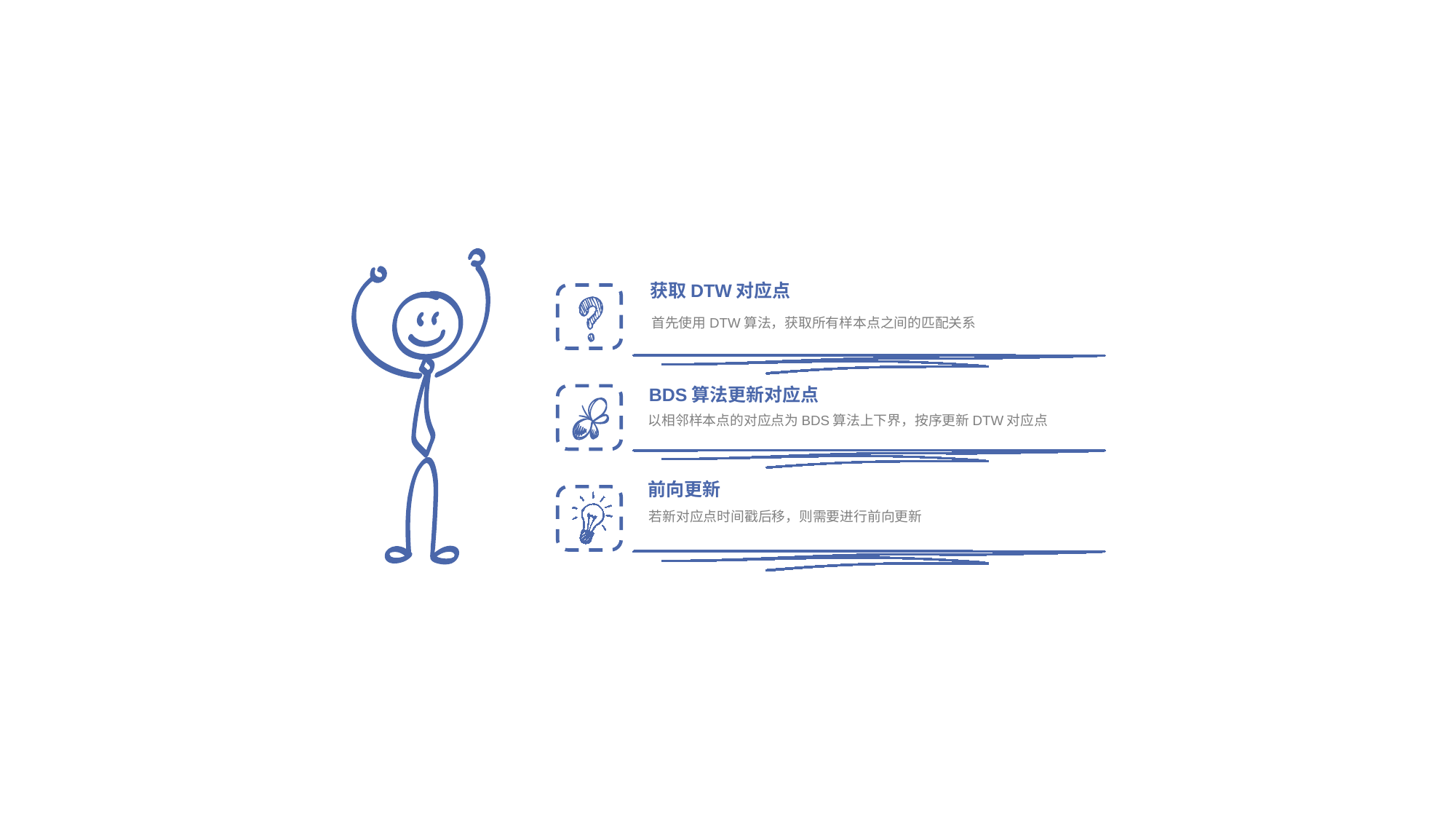

获取DTW对应点

首先使用DTW算法，获取所有样本点之间的匹配关系

BDS算法更新对应点

以相邻样本点的对应点为BDS算法上下界，按序更新DTW对应点

前向更新

若新对应点时间戳后移，则需要进行前向更新